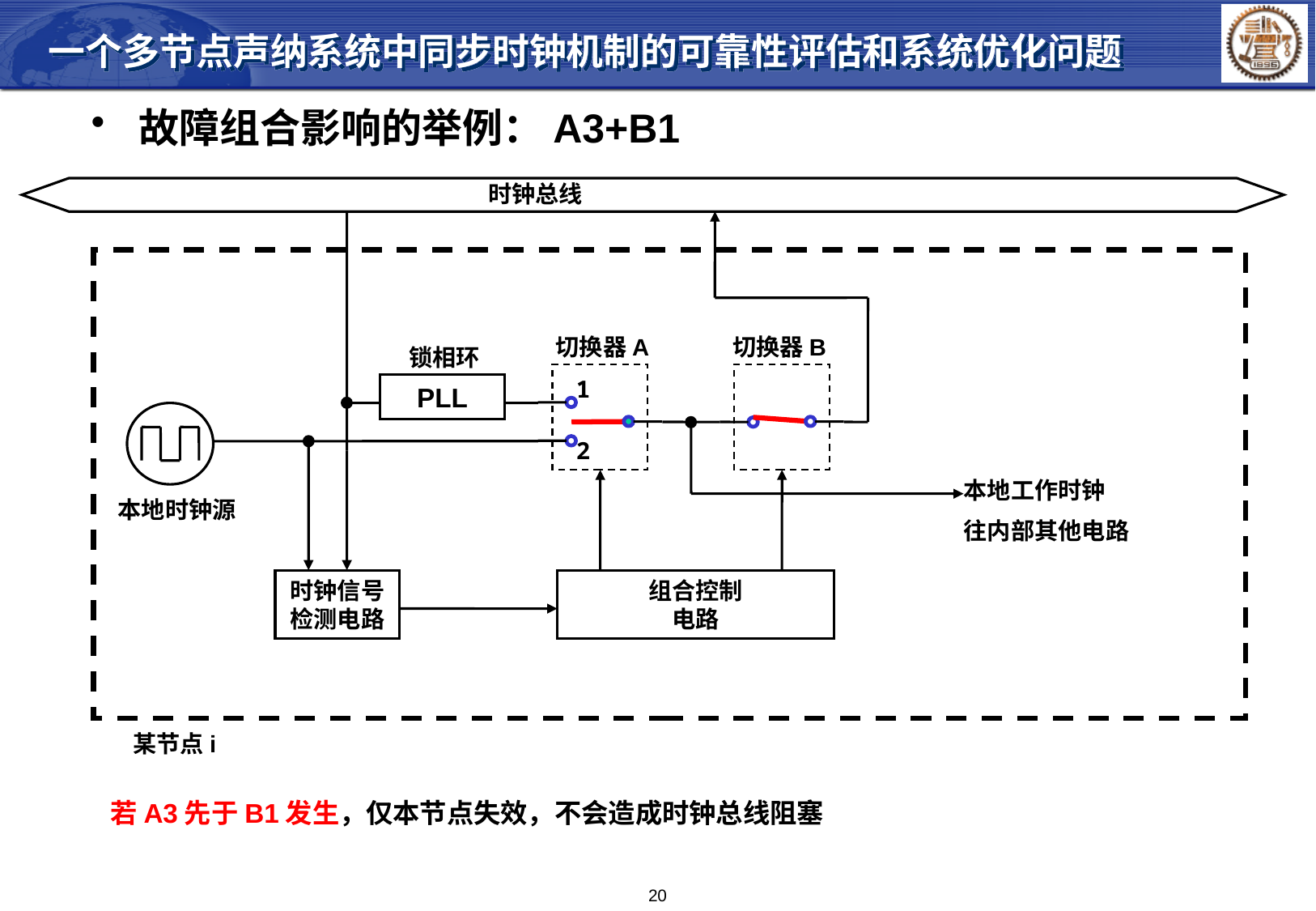

一个多节点声纳系统中同步时钟机制的可靠性评估和系统优化问题
 故障组合影响的举例：A3+B1
时钟总线

切换器A
切换器B
锁相环

1
PLL

2

本地工作时钟
往内部其他电路
本地时钟源

时钟信号
检测电路
组合控制
电路

某节点i
若A3先于B1发生，仅本节点失效，不会造成时钟总线阻塞
20